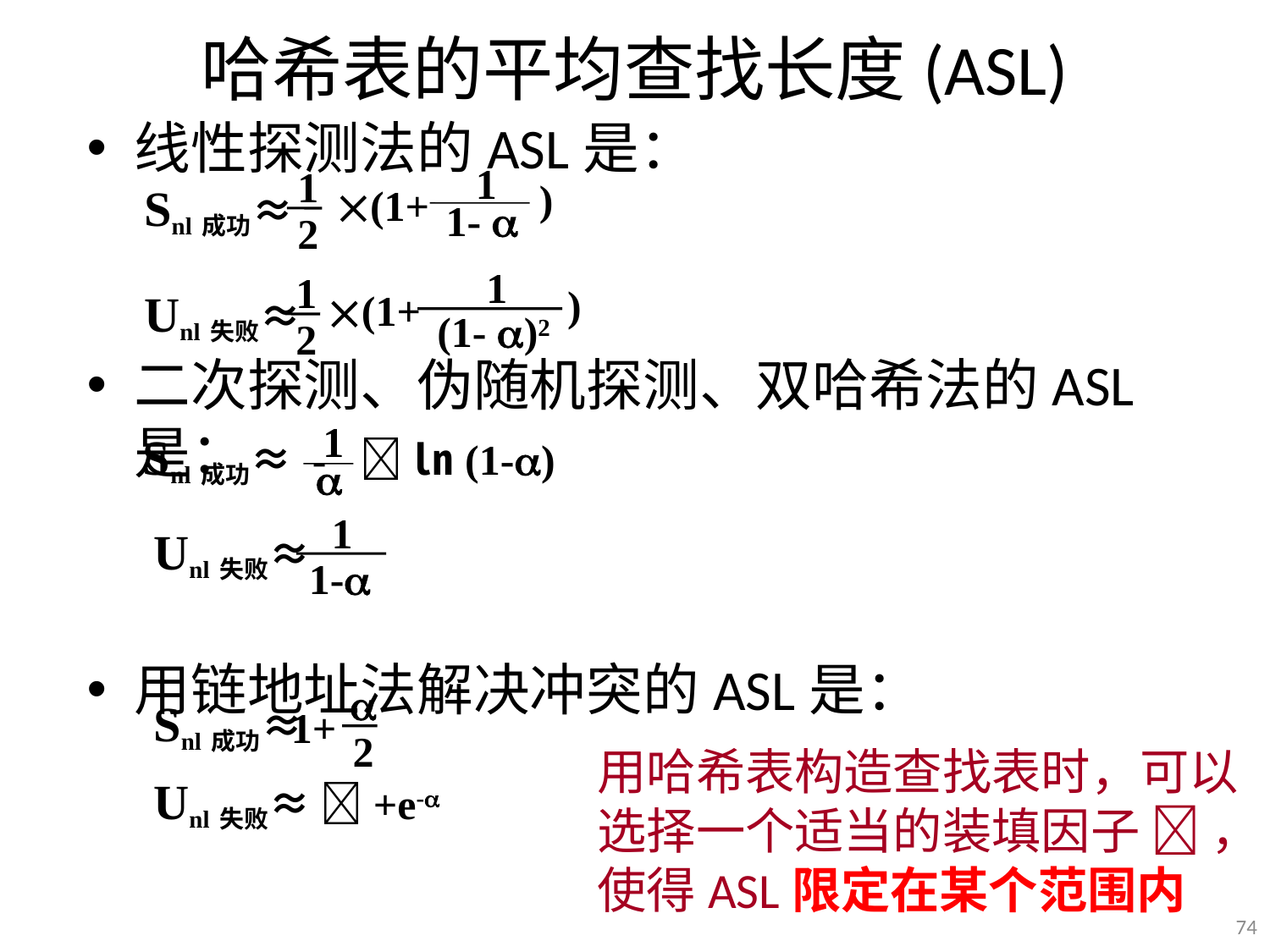

# 哈希表的平均查找长度(ASL)
线性探测法的ASL是：

二次探测、伪随机探测、双哈希法的ASL是：

用链地址法解决冲突的ASL是：

1
1- α

1
2

)
×(1+
Snl成功≈
1
(1- α)2

1
2

)
×(1+
Unl失败≈
1
α

Snl成功≈ -
×㏑(1-α)
1
1-α

Unl失败≈
α
2

Snl成功≈
1+
Unl失败≈ α+e-α
用哈希表构造查找表时，可以选择一个适当的装填因子 α ，使得ASL限定在某个范围内
74